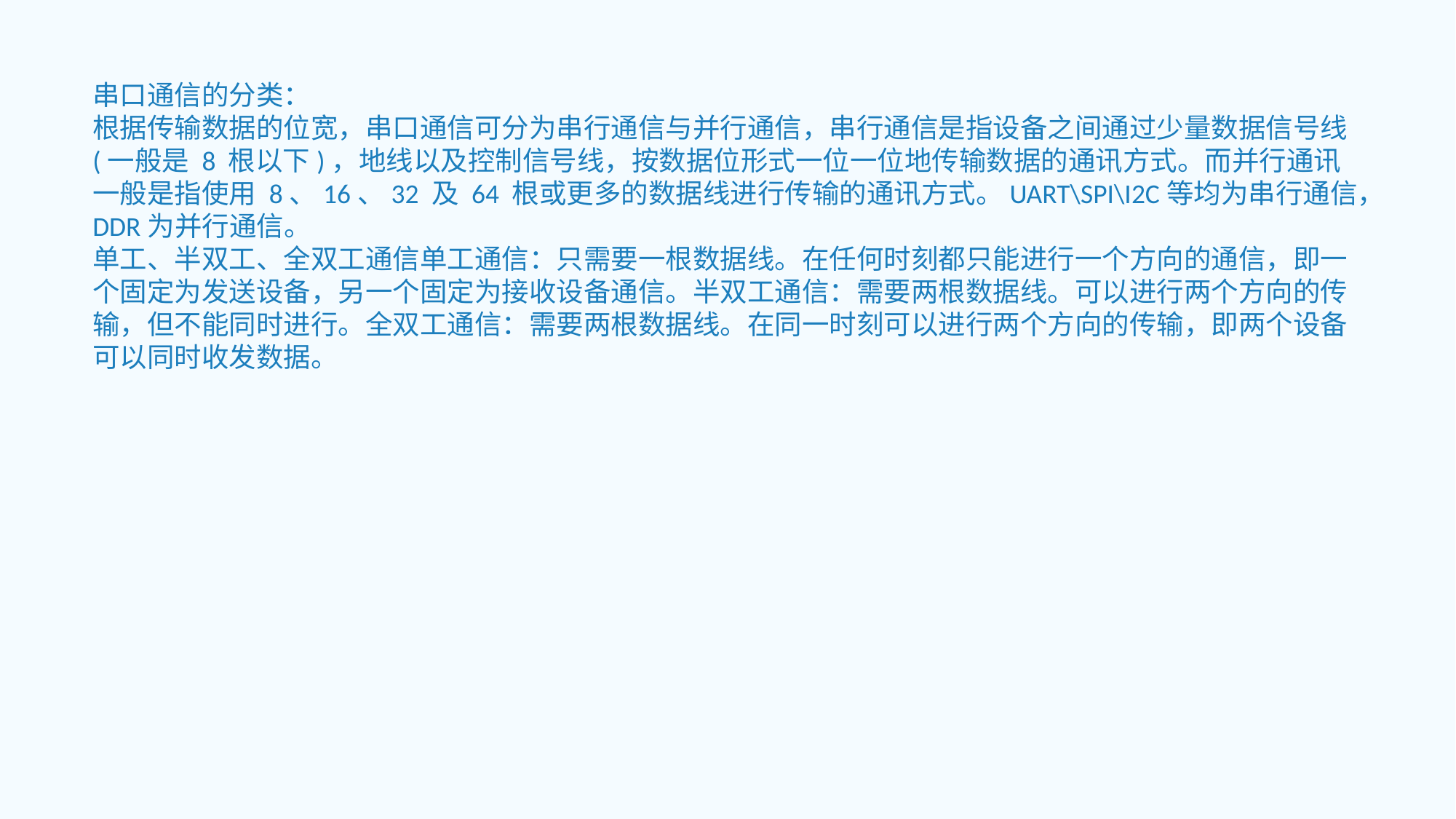

串口通信的分类：
根据传输数据的位宽，串口通信可分为串行通信与并行通信，串行通信是指设备之间通过少量数据信号线(一般是 8 根以下)，地线以及控制信号线，按数据位形式一位一位地传输数据的通讯方式。而并行通讯一般是指使用 8、16、32 及 64 根或更多的数据线进行传输的通讯方式。UART\SPI\I2C等均为串行通信，DDR为并行通信。
单工、半双工、全双工通信单工通信：只需要一根数据线。在任何时刻都只能进行一个方向的通信，即一个固定为发送设备，另一个固定为接收设备通信。半双工通信：需要两根数据线。可以进行两个方向的传输，但不能同时进行。全双工通信：需要两根数据线。在同一时刻可以进行两个方向的传输，即两个设备可以同时收发数据。